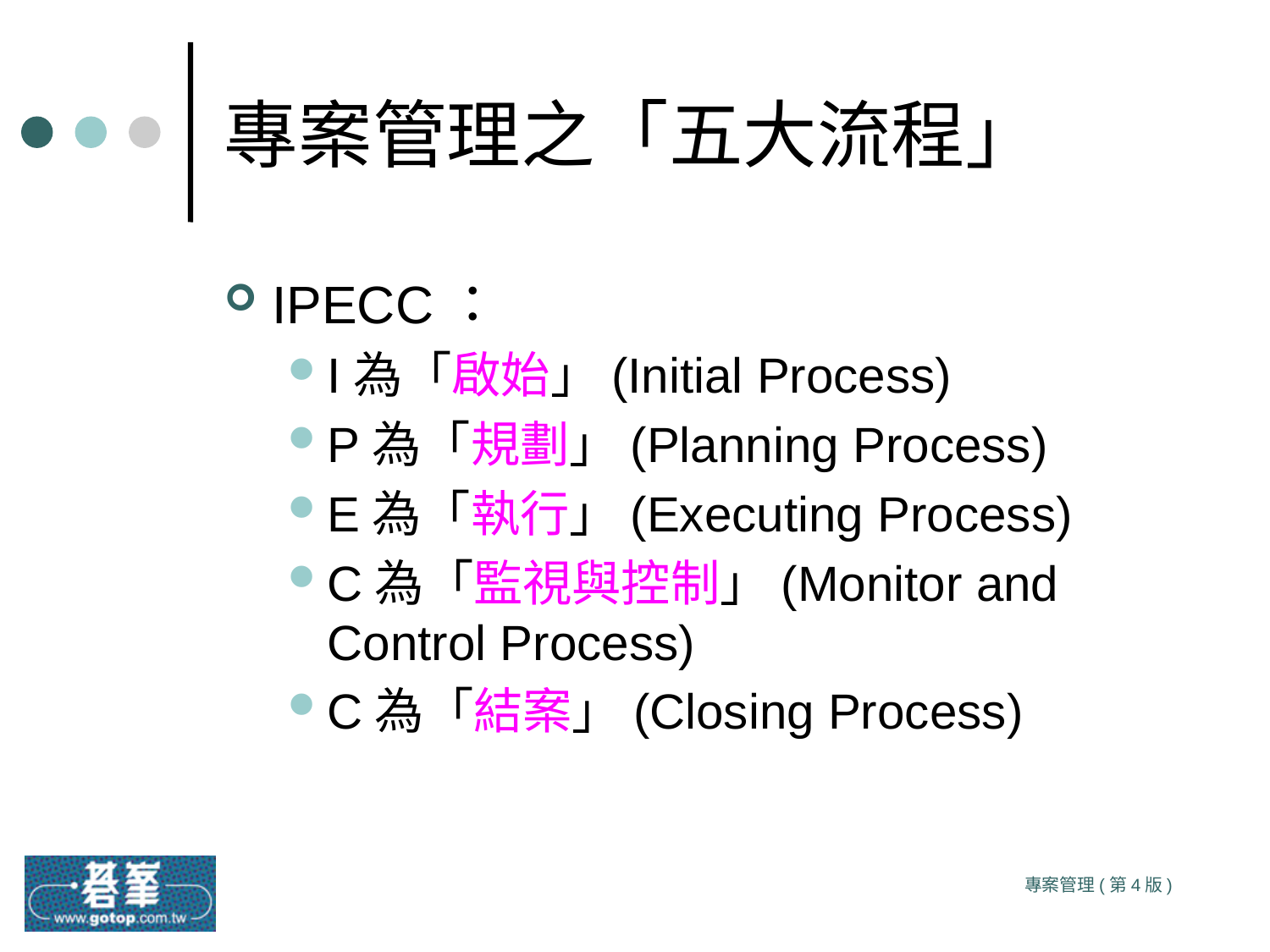

# 專案管理之「五大流程」
IPECC：
I為「啟始」(Initial Process)
P為「規劃」(Planning Process)
E為「執行」(Executing Process)
C為「監視與控制」(Monitor and Control Process)
C為「結案」(Closing Process)
專案管理(第4版)